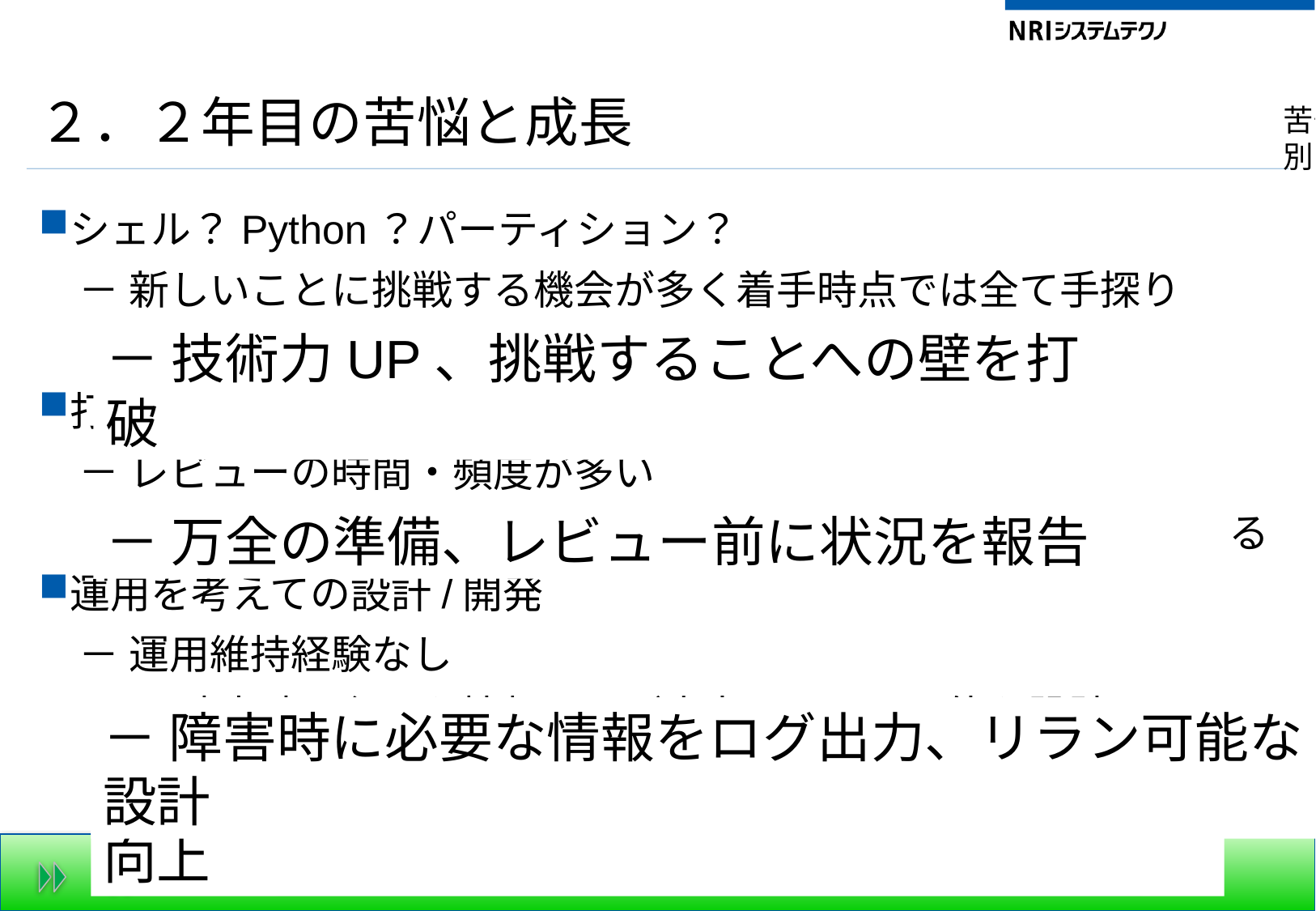

# ２．２年目の苦悩と成長
苦悩、成長を区別できるように
シェル？Python？パーティション？
　－ 新しいことに挑戦する機会が多く着手時点では全て手探り
　　 － 技術力UP、挑戦することへの壁を打破
打合せ・成果物に対するレビューの機会
　－ レビューの時間・頻度が多い
　　 － 万全の準備、レビューの場に持って行く前に状況を報告する
運用を考えての設計/開発
　－ 運用維持経験なし
　　 － 障害時に必要な情報をログ出力、リラン可能な設計
　　 － 実行計画・VACUUM処理等をもとに性能向上
－ 技術力UP、挑戦することへの壁を打破
－ 万全の準備、レビュー前に状況を報告
－ 障害時に必要な情報をログ出力、リラン可能な設計
－ 実行計画・VACUUM処理等をもとに性能向上

3/6